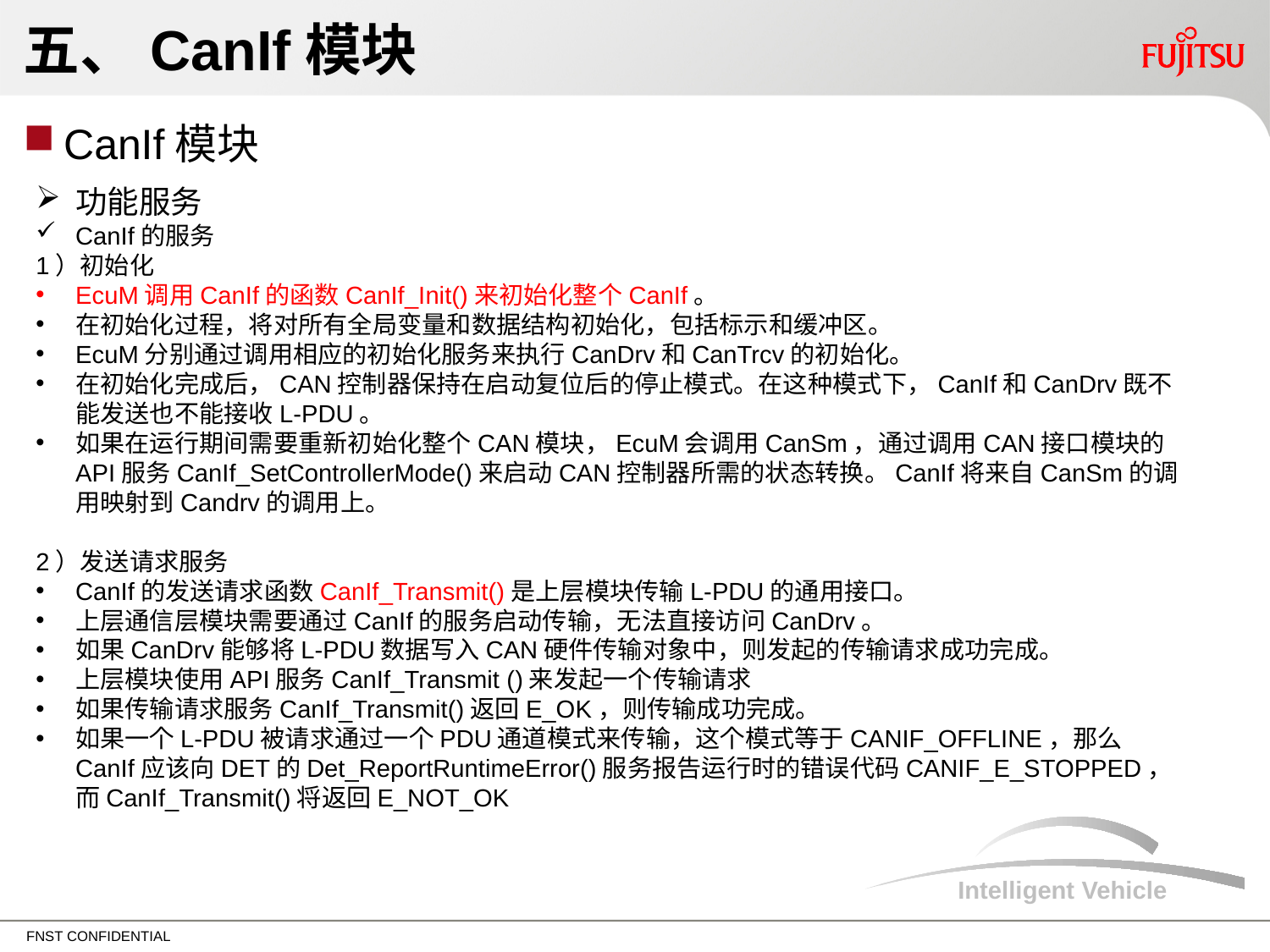

# 五、CanIf模块
CanIf模块
功能服务
CanIf的服务
1）初始化
EcuM调用CanIf的函数CanIf_Init()来初始化整个CanIf。
在初始化过程，将对所有全局变量和数据结构初始化，包括标示和缓冲区。
EcuM分别通过调用相应的初始化服务来执行CanDrv和CanTrcv的初始化。
在初始化完成后，CAN控制器保持在启动复位后的停止模式。在这种模式下，CanIf和CanDrv既不能发送也不能接收L-PDU。
如果在运行期间需要重新初始化整个CAN模块，EcuM会调用CanSm，通过调用CAN接口模块的API服务CanIf_SetControllerMode()来启动CAN控制器所需的状态转换。CanIf将来自CanSm的调用映射到Candrv的调用上。

2）发送请求服务
CanIf的发送请求函数CanIf_Transmit()是上层模块传输L-PDU的通用接口。
上层通信层模块需要通过CanIf的服务启动传输，无法直接访问CanDrv。
如果CanDrv能够将L-PDU数据写入CAN硬件传输对象中，则发起的传输请求成功完成。
上层模块使用API服务CanIf_Transmit ()来发起一个传输请求
如果传输请求服务CanIf_Transmit()返回E_OK，则传输成功完成。
如果一个L-PDU被请求通过一个PDU通道模式来传输，这个模式等于CANIF_OFFLINE，那么CanIf应该向DET的Det_ReportRuntimeError()服务报告运行时的错误代码CANIF_E_STOPPED，而CanIf_Transmit()将返回E_NOT_OK